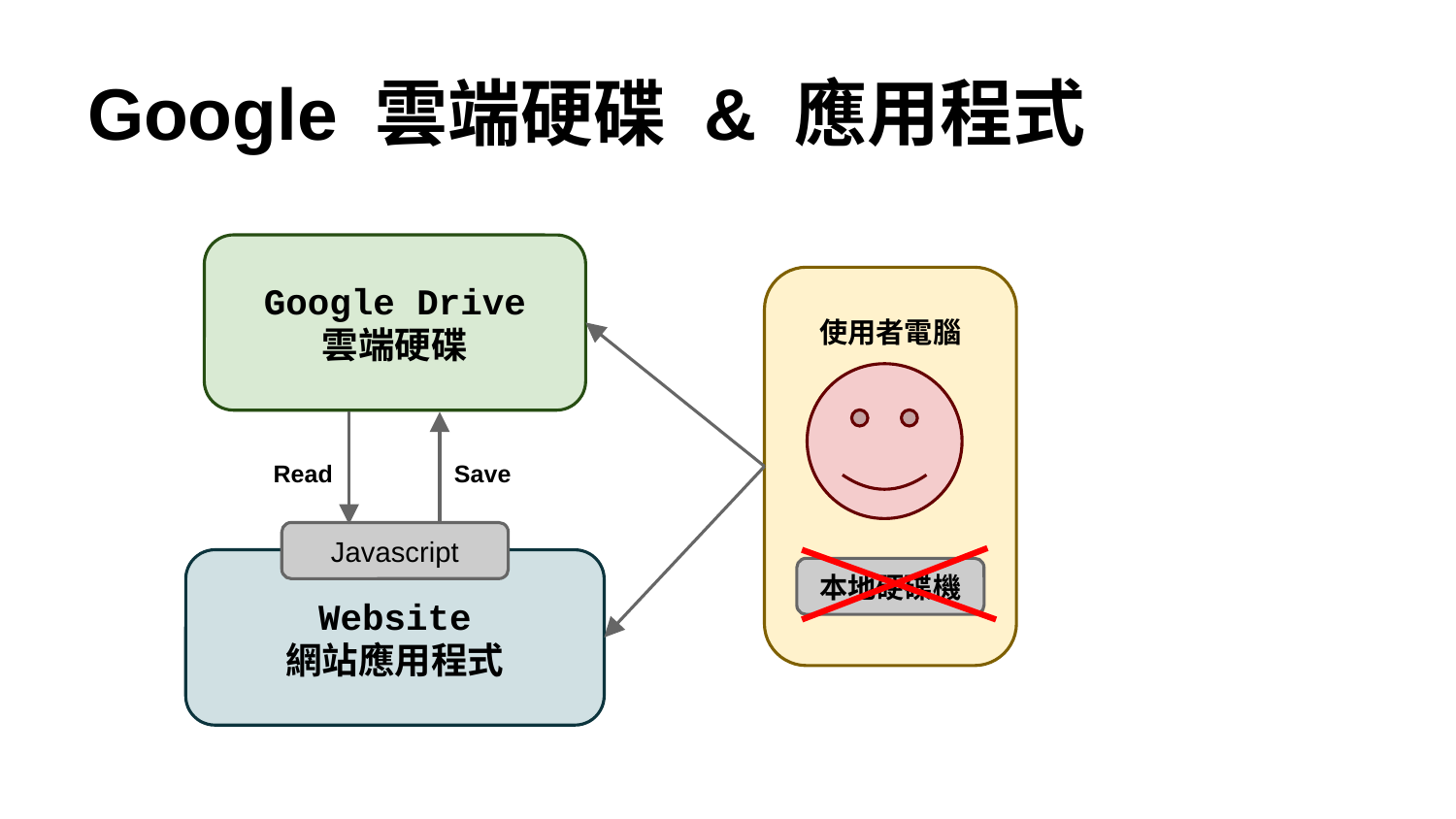

# Google 雲端硬碟 & 應用程式
Google Drive
雲端硬碟

使用者電腦

Read
Save
Javascript
Website
網站應用程式
本地硬碟機